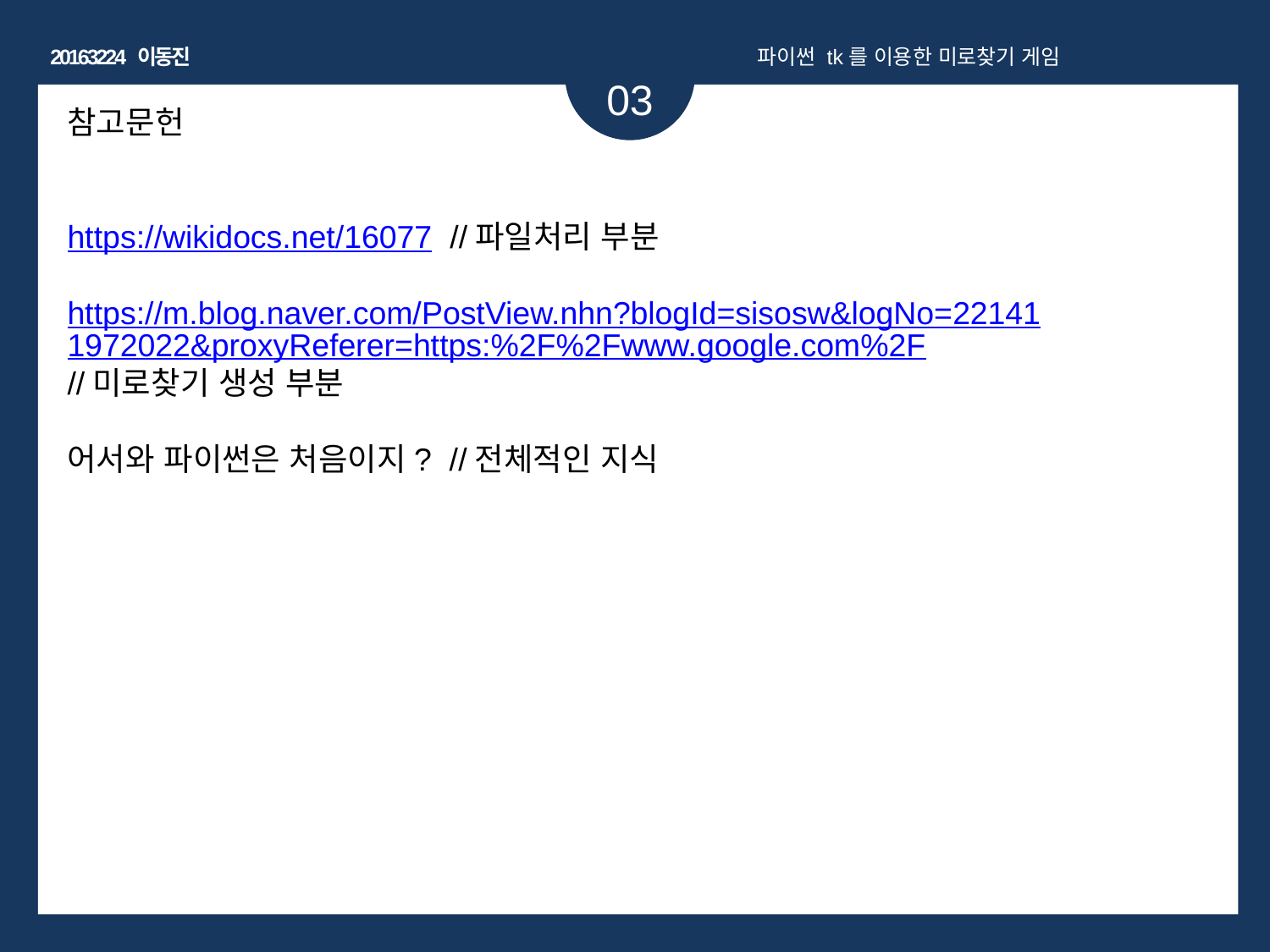

20163224 이동진
파이썬 tk를 이용한 미로찾기 게임
03

참고문헌

https://wikidocs.net/16077  //파일처리 부분

https://m.blog.naver.com/PostView.nhn?blogId=sisosw&logNo=221411972022&proxyReferer=https:%2F%2Fwww.google.com%2F
//미로찾기 생성 부분

어서와 파이썬은 처음이지?  //전체적인 지식